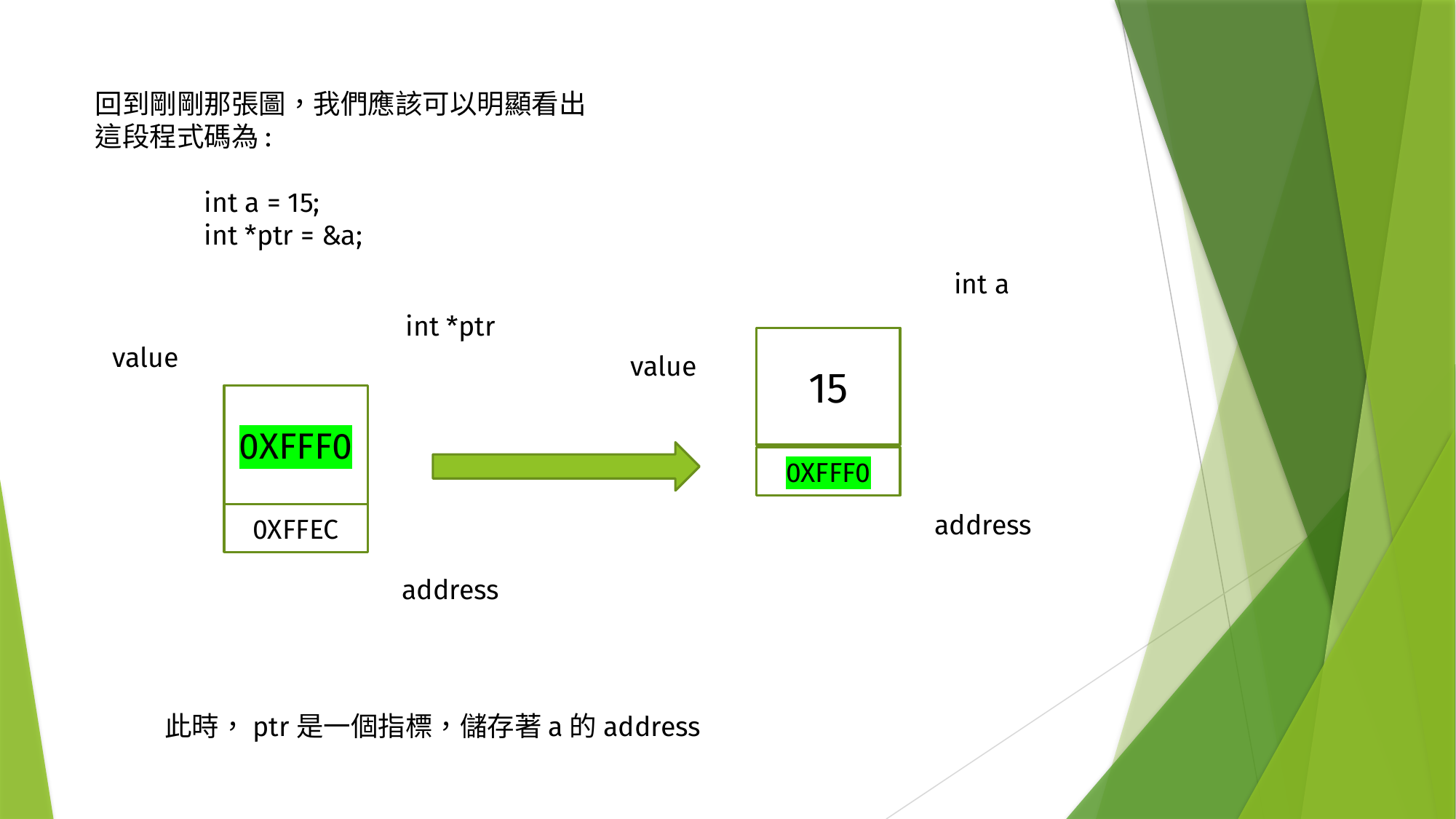

回到剛剛那張圖，我們應該可以明顯看出
這段程式碼為:

	int a = 15;
	int *ptr = &a;
int a
int *ptr
value
value
0XFFF0

0XFFF0
address
0XFFEC
address
15
此時，ptr是一個指標，儲存著a的address